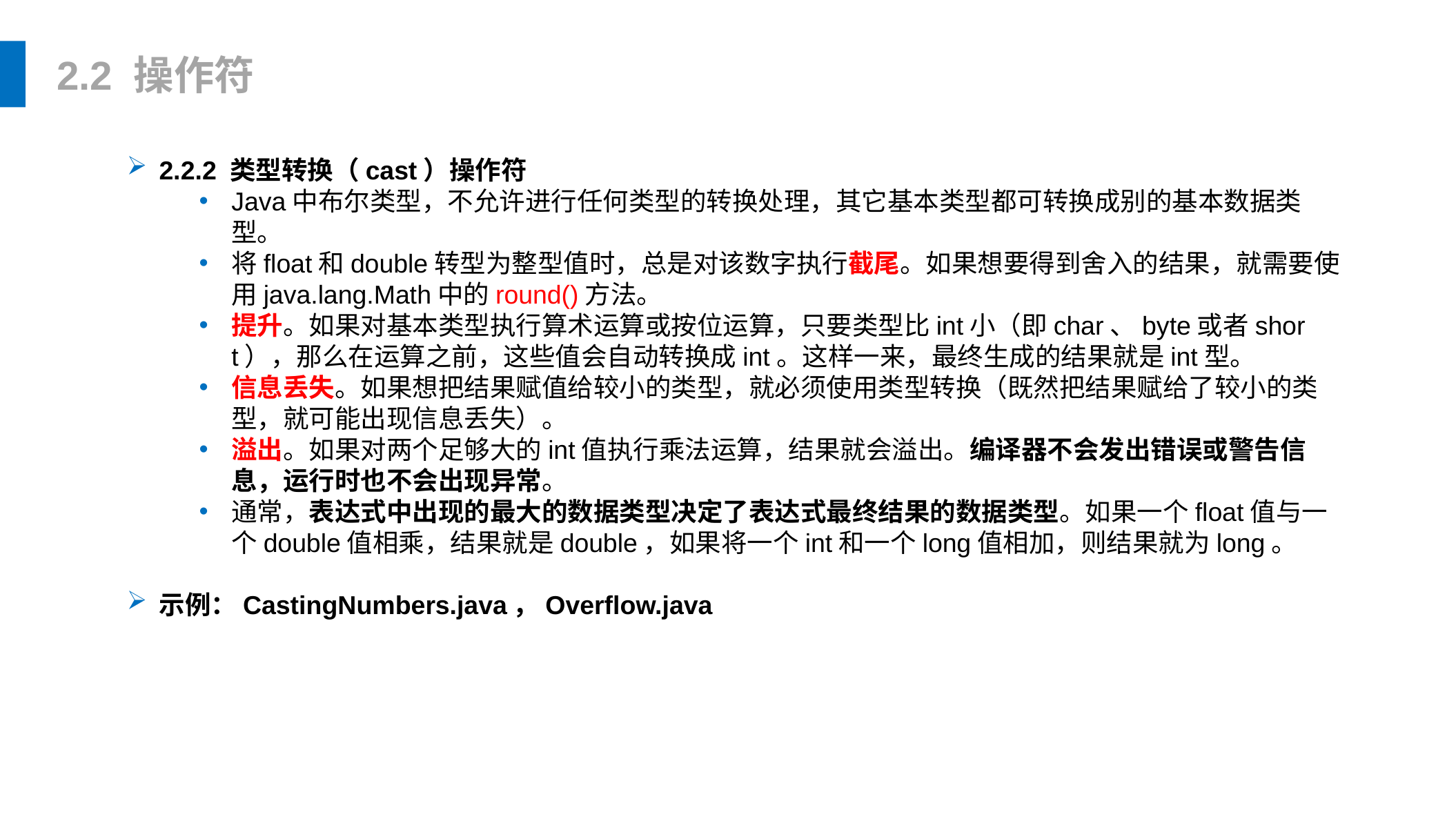

2.2 操作符
2.2.2 类型转换（cast）操作符
Java中布尔类型，不允许进行任何类型的转换处理，其它基本类型都可转换成别的基本数据类型。
将float和double转型为整型值时，总是对该数字执行截尾。如果想要得到舍入的结果，就需要使用java.lang.Math中的round()方法。
提升。如果对基本类型执行算术运算或按位运算，只要类型比int小（即char、byte或者short），那么在运算之前，这些值会自动转换成int。这样一来，最终生成的结果就是int型。
信息丢失。如果想把结果赋值给较小的类型，就必须使用类型转换（既然把结果赋给了较小的类型，就可能出现信息丢失）。
溢出。如果对两个足够大的int值执行乘法运算，结果就会溢出。编译器不会发出错误或警告信息，运行时也不会出现异常。
通常，表达式中出现的最大的数据类型决定了表达式最终结果的数据类型。如果一个float值与一个double值相乘，结果就是double，如果将一个int和一个long值相加，则结果就为long。

示例：CastingNumbers.java，Overflow.java